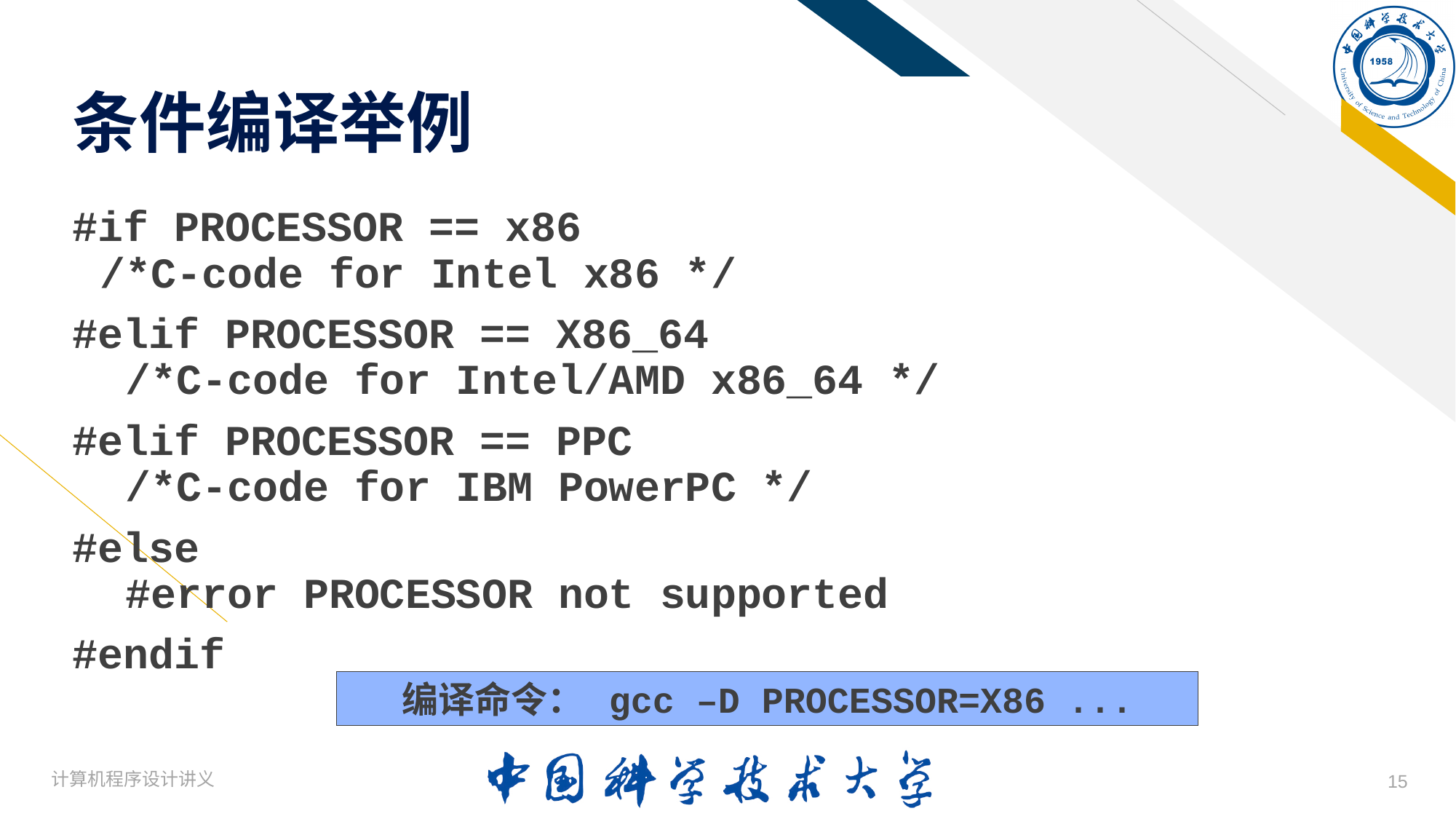

# 条件编译举例
#if PROCESSOR == x86
/*C-code for Intel x86 */
#elif PROCESSOR == X86_64
 /*C-code for Intel/AMD x86_64 */
#elif PROCESSOR == PPC
 /*C-code for IBM PowerPC */
#else
 #error PROCESSOR not supported
#endif
编译命令：  gcc –D PROCESSOR=X86 ...
计算机程序设计讲义
15